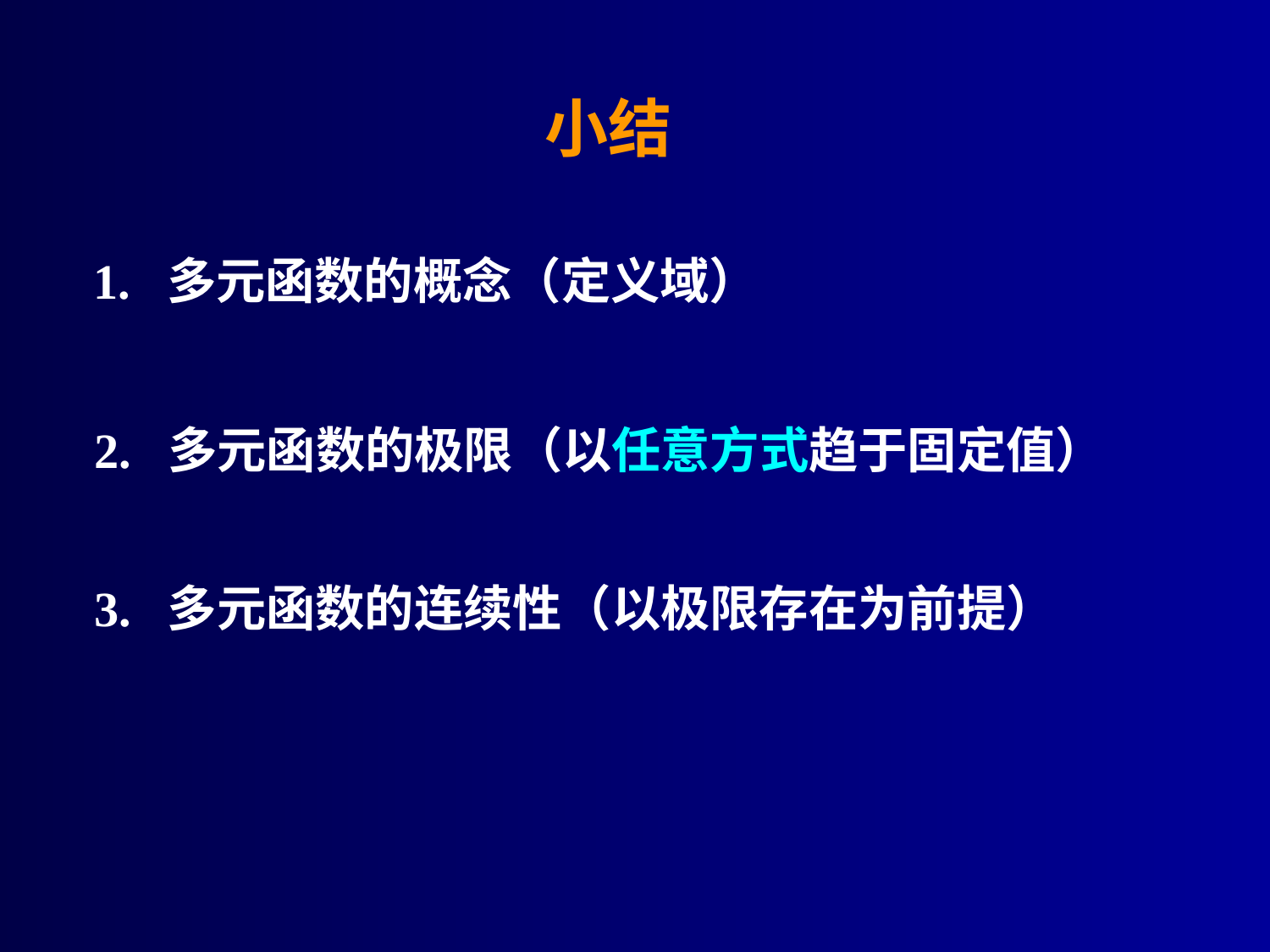

# 小结
1.  多元函数的概念（定义域）
2.  多元函数的极限（以任意方式趋于固定值）
3.  多元函数的连续性（以极限存在为前提）